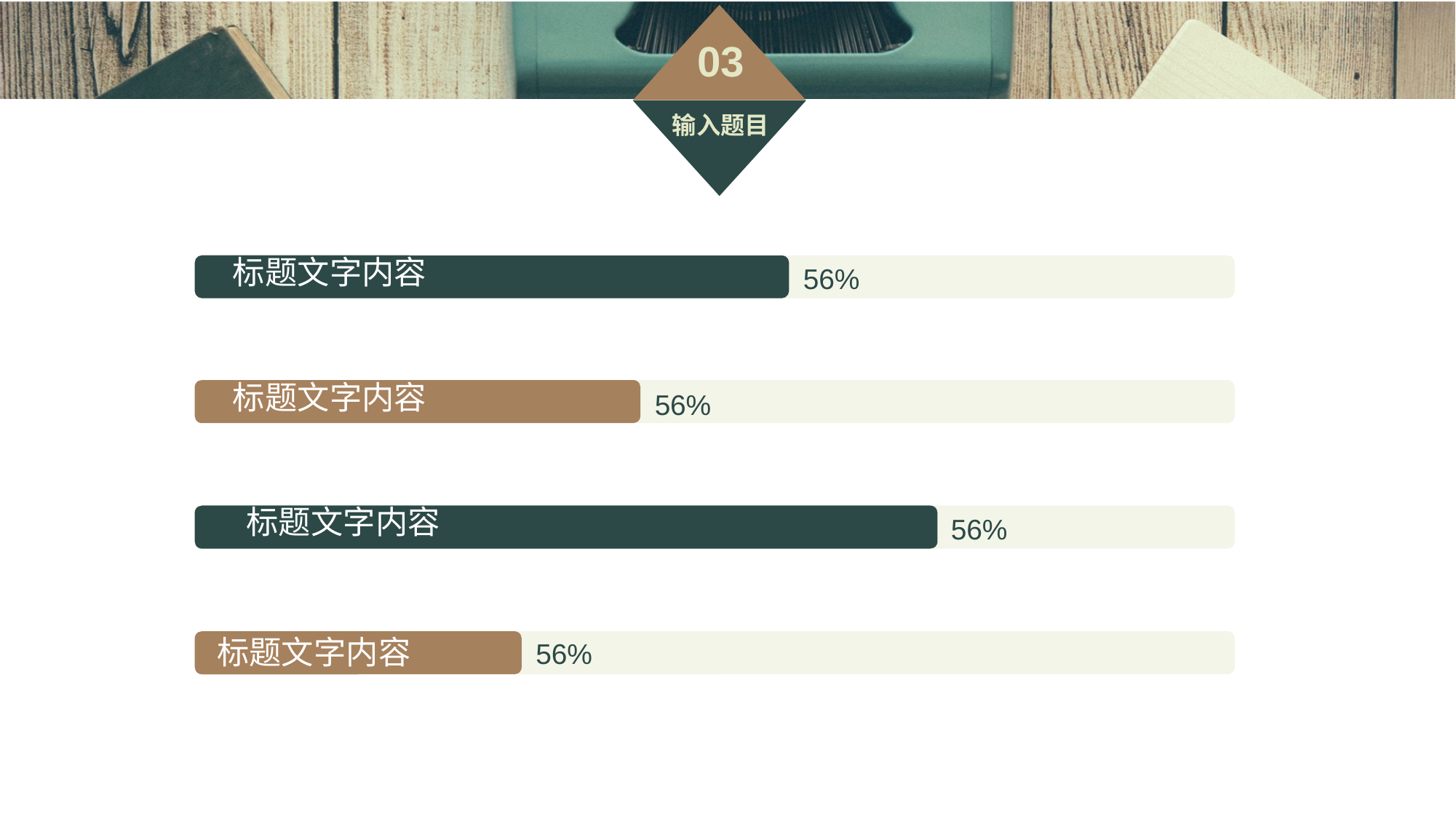

标题文字内容

56%
标题文字内容

56%
标题文字内容

56%
56%

标题文字内容